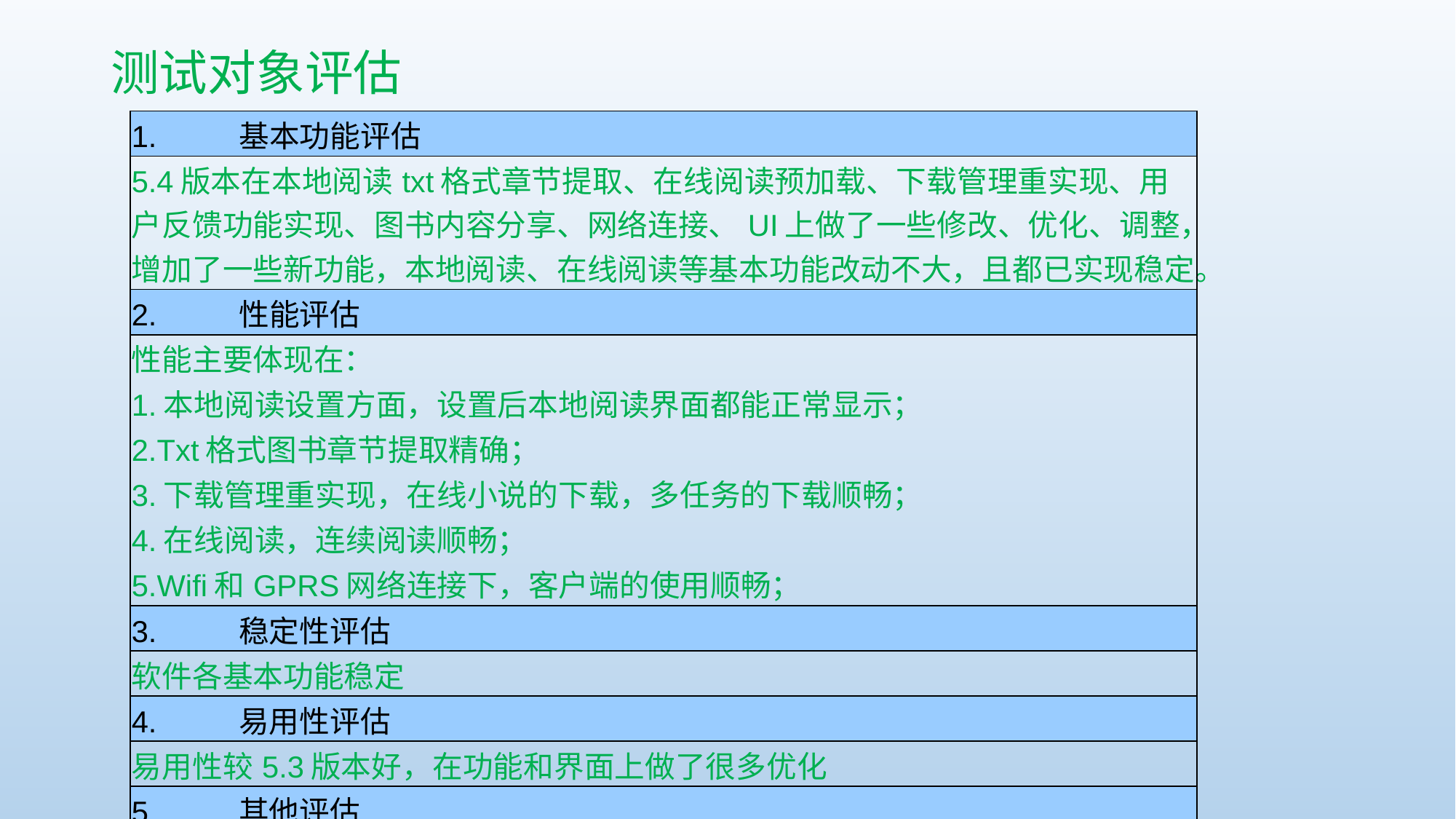

# 测试对象评估
| 1.         基本功能评估 |
| --- |
| 5.4版本在本地阅读txt格式章节提取、在线阅读预加载、下载管理重实现、用户反馈功能实现、图书内容分享、网络连接、UI上做了一些修改、优化、调整，增加了一些新功能，本地阅读、在线阅读等基本功能改动不大，且都已实现稳定。 |
| 2.         性能评估 |
| 性能主要体现在： |
| 1.本地阅读设置方面，设置后本地阅读界面都能正常显示； |
| 2.Txt格式图书章节提取精确； |
| 3.下载管理重实现，在线小说的下载，多任务的下载顺畅； |
| 4.在线阅读，连续阅读顺畅； |
| 5.Wifi和GPRS网络连接下，客户端的使用顺畅； |
| 3.         稳定性评估 |
| 软件各基本功能稳定 |
| 4.         易用性评估 |
| 易用性较5.3版本好，在功能和界面上做了很多优化 |
| 5.         其他评估 |
| 功能上简单易用，界面友好悦目，功能上在txt格式章节提取、下载速度上做了很大优化 |